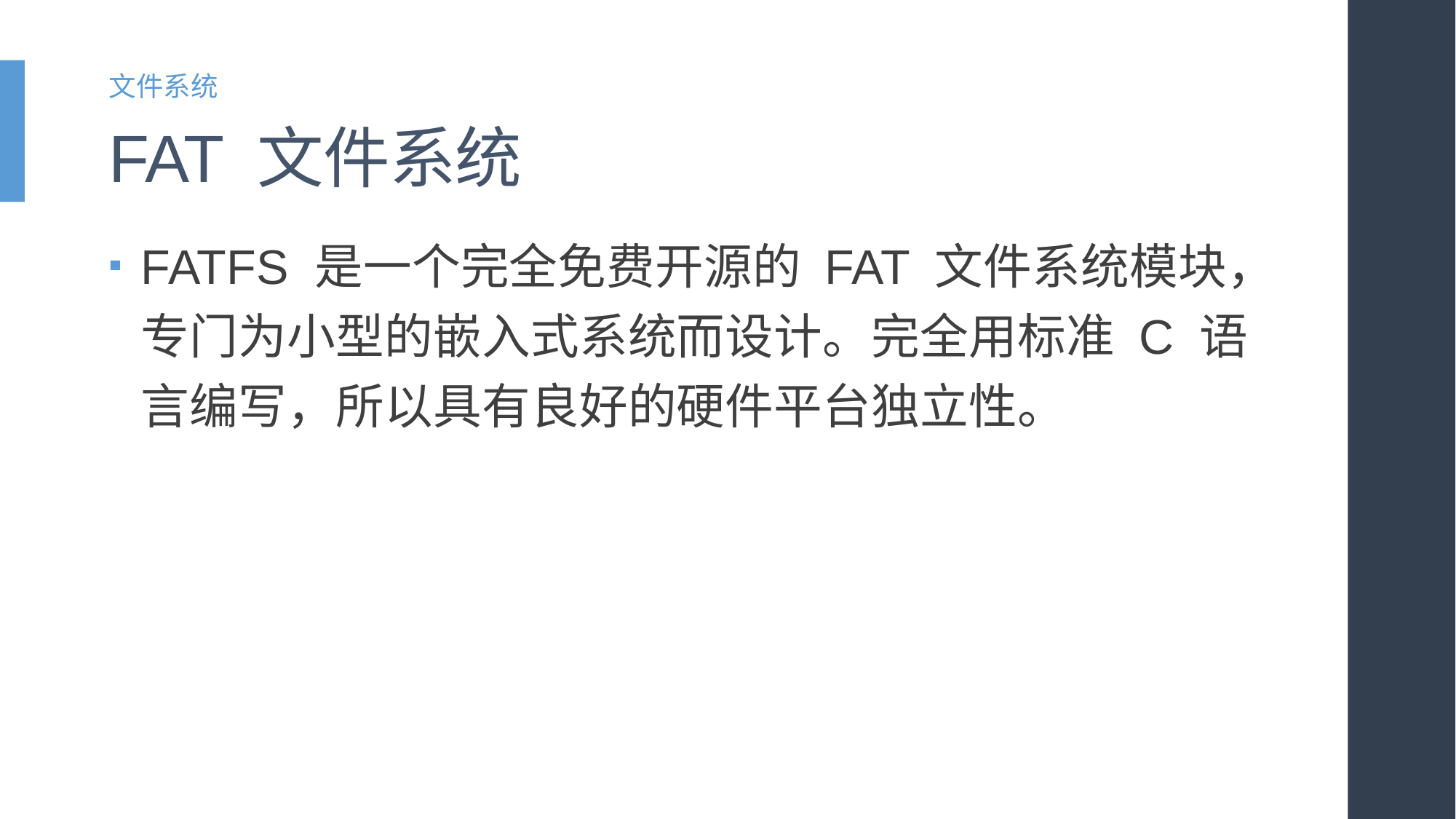

文件系统
# FAT 文件系统
FATFS 是一个完全免费开源的 FAT 文件系统模块，专门为小型的嵌入式系统而设计。完全用标准 C 语言编写，所以具有良好的硬件平台独立性。